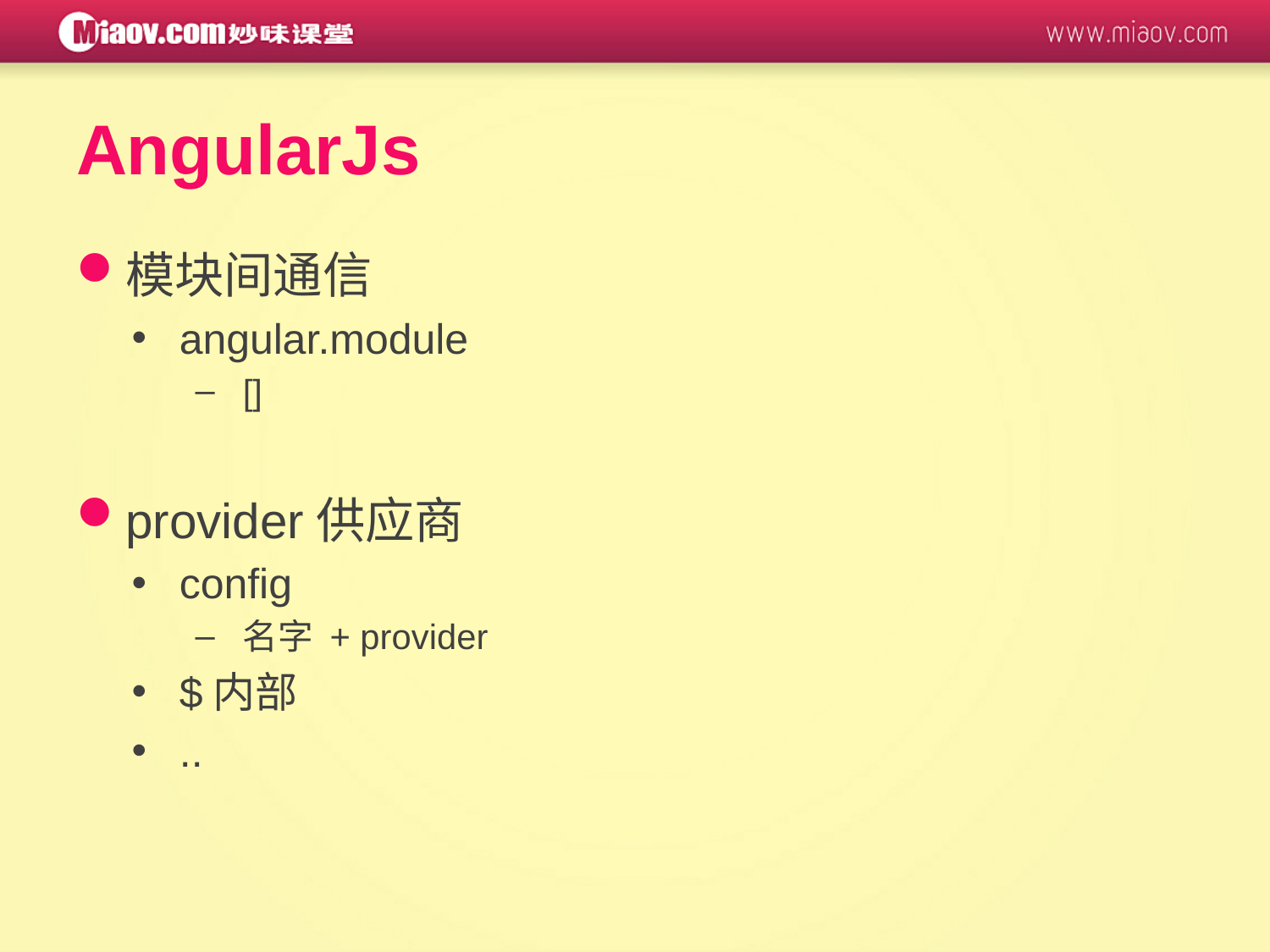

# AngularJs
模块间通信
angular.module
[]

provider供应商
config
名字 + provider
$内部
..